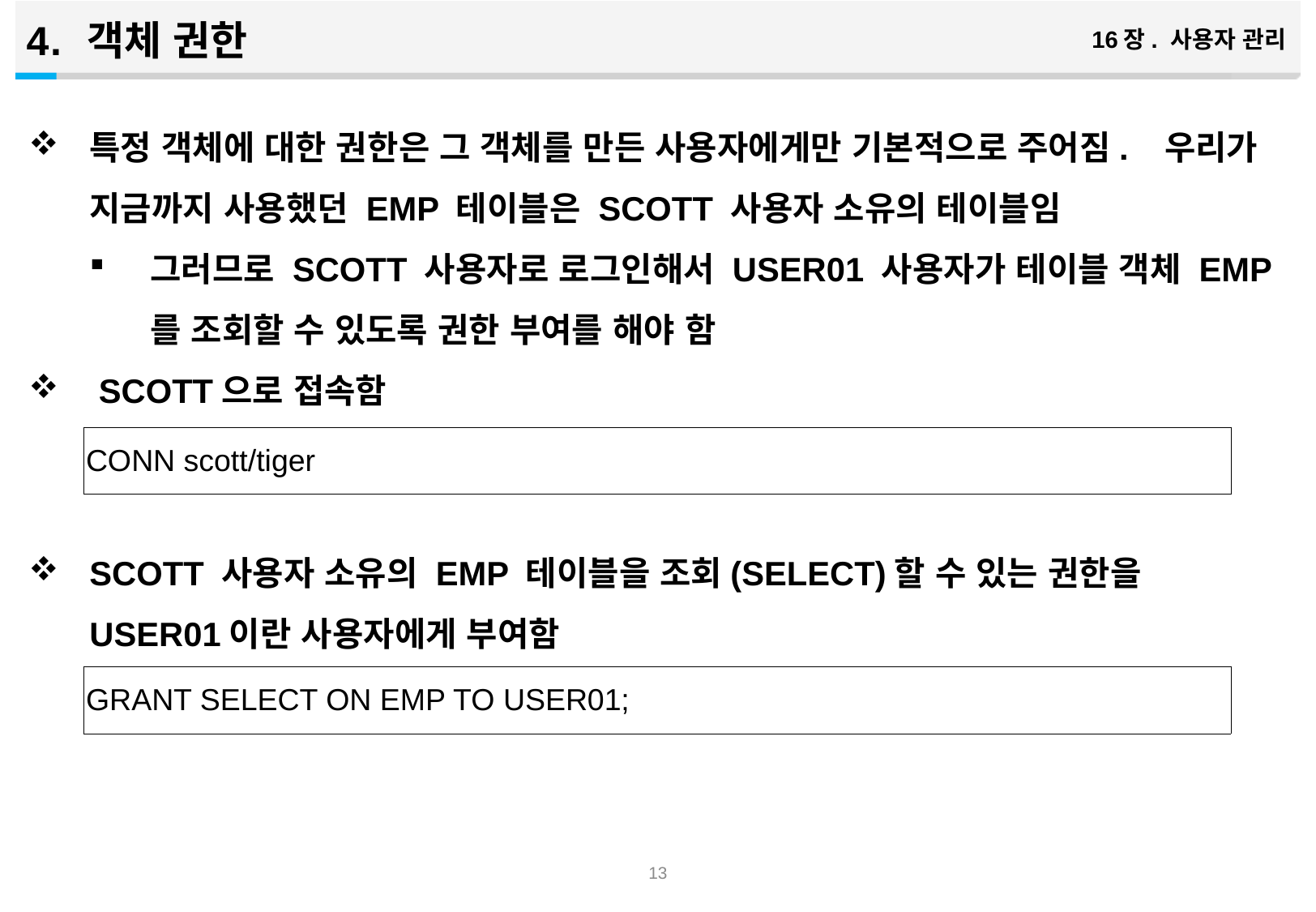

객체 권한
16장. 사용자 관리
특정 객체에 대한 권한은 그 객체를 만든 사용자에게만 기본적으로 주어짐.   우리가 지금까지 사용했던 EMP 테이블은 SCOTT 사용자 소유의 테이블임
그러므로 SCOTT 사용자로 로그인해서 USER01 사용자가 테이블 객체 EMP를 조회할 수 있도록 권한 부여를 해야 함
 SCOTT으로 접속함

SCOTT 사용자 소유의 EMP 테이블을 조회(SELECT)할 수 있는 권한을 USER01이란 사용자에게 부여함

| CONN scott/tiger |
| --- |
| GRANT SELECT ON EMP TO USER01; |
| --- |
13